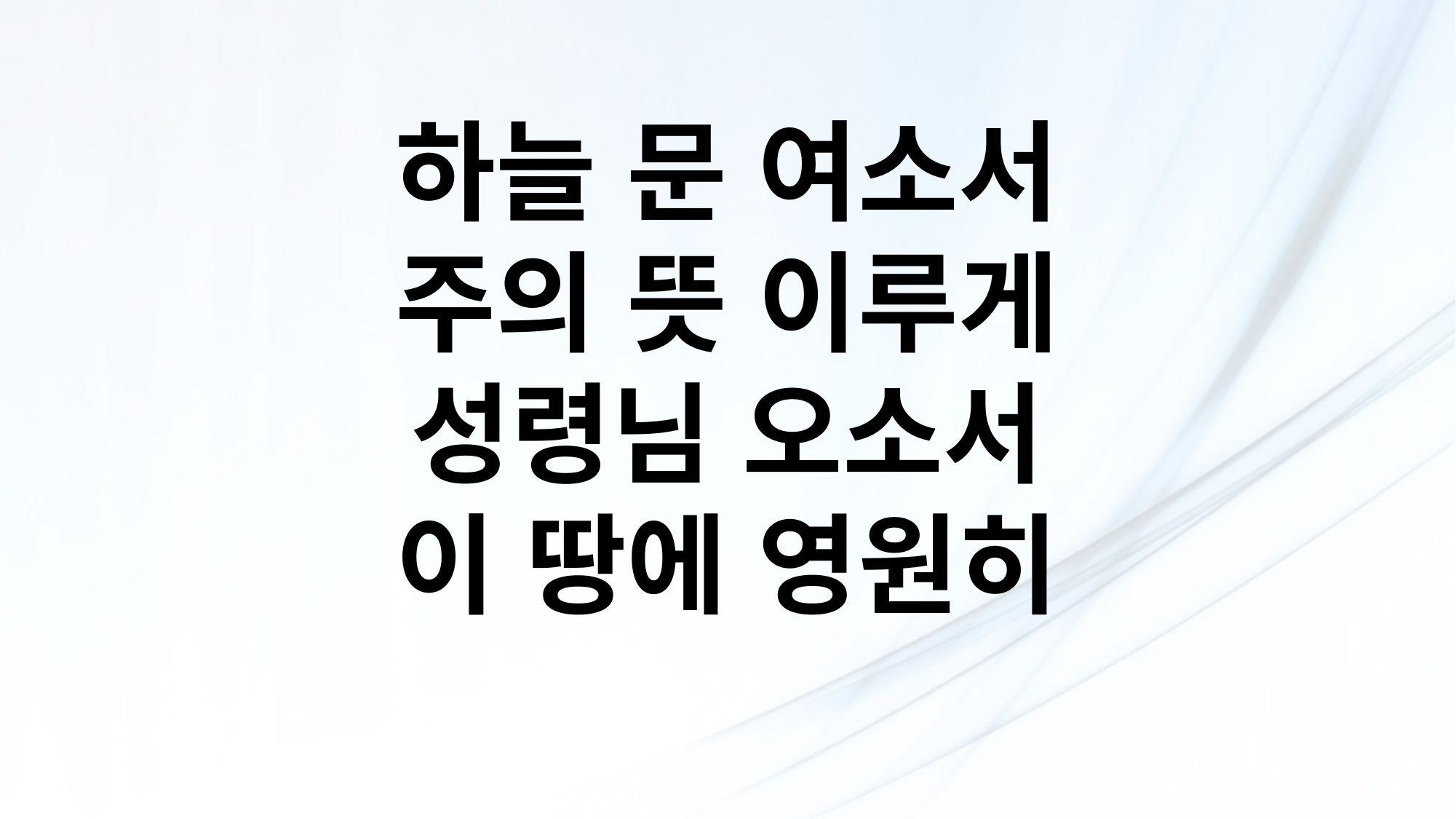

하늘 문 여소서
주의 뜻 이루게
성령님 오소서
이 땅에 영원히